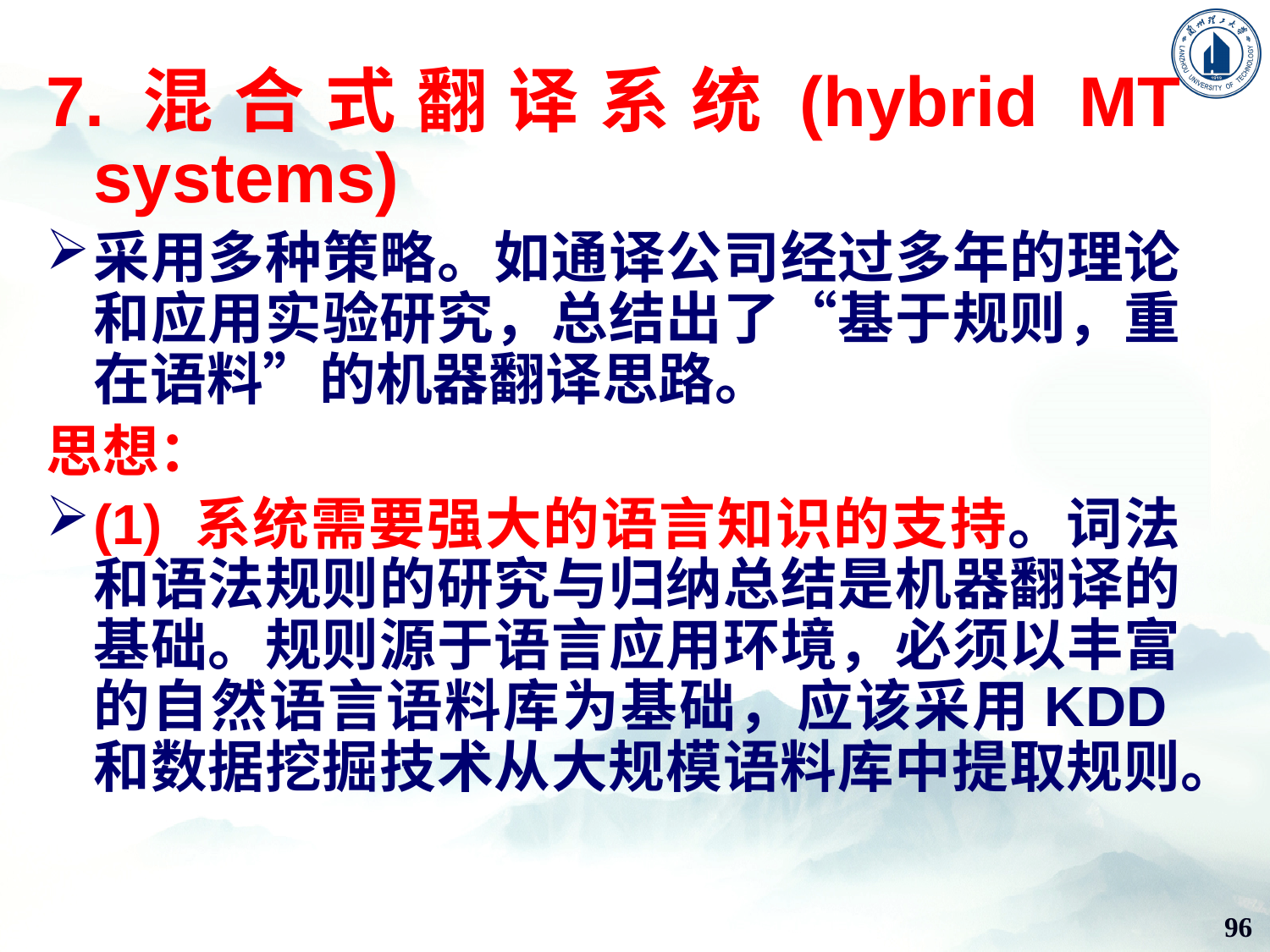

7.混合式翻译系统(hybrid MT systems)
采用多种策略。如通译公司经过多年的理论和应用实验研究，总结出了“基于规则，重在语料”的机器翻译思路。
思想：
(1) 系统需要强大的语言知识的支持。词法和语法规则的研究与归纳总结是机器翻译的基础。规则源于语言应用环境，必须以丰富的自然语言语料库为基础，应该采用KDD和数据挖掘技术从大规模语料库中提取规则。
96